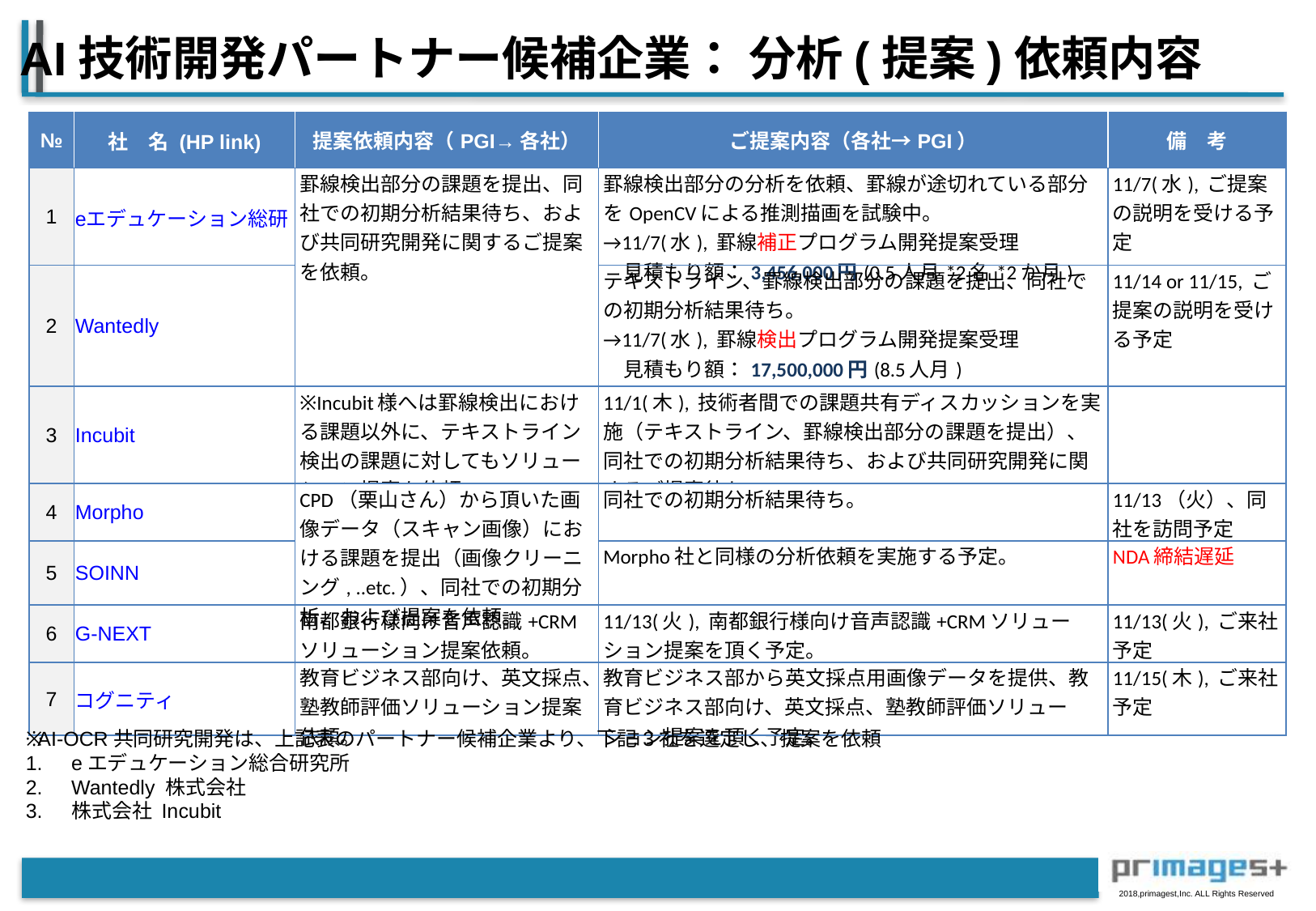

AI技術開発パートナー候補企業： 分析(提案)依頼内容
| № | 社　名 (HP link) | 提案依頼内容（PGI→各社） | ご提案内容（各社→PGI） | 備　考 |
| --- | --- | --- | --- | --- |
| 1 | eエデュケーション総研 | 罫線検出部分の課題を提出、同社での初期分析結果待ち、および共同研究開発に関するご提案を依頼。 | 罫線検出部分の分析を依頼、罫線が途切れている部分をOpenCVによる推測描画を試験中。 →11/7(水), 罫線補正プログラム開発提案受理 　見積もり額：3,456,000円(0.5人月\*2名\*2か月) | 11/7(水), ご提案の説明を受ける予定 |
| 2 | Wantedly |  | テキストライン、罫線検出部分の課題を提出、同社での初期分析結果待ち。 →11/7(水), 罫線検出プログラム開発提案受理 　見積もり額：17,500,000円(8.5人月) | 11/14 or 11/15, ご提案の説明を受ける予定 |
| 3 | Incubit | ※Incubit様へは罫線検出における課題以外に、テキストライン検出の課題に対してもソリューション提案を依頼。 | 11/1(木), 技術者間での課題共有ディスカッションを実施（テキストライン、罫線検出部分の課題を提出）、同社での初期分析結果待ち、および共同研究開発に関するご提案待ち。 |  |
| 4 | Morpho | CPD（栗山さん）から頂いた画像データ（スキャン画像）における課題を提出（画像クリーニング, ..etc.）、同社での初期分析、および提案を依頼。 | 同社での初期分析結果待ち。 | 11/13（火）、同社を訪問予定 |
| 5 | SOINN |  | Morpho社と同様の分析依頼を実施する予定。 | NDA締結遅延 |
| 6 | G-NEXT | 南都銀行様向け音声認識+CRMソリューション提案依頼。 | 11/13(火), 南都銀行様向け音声認識+CRMソリューション提案を頂く予定。 | 11/13(火), ご来社予定 |
| 7 | コグニティ | 教育ビジネス部向け、英文採点、塾教師評価ソリューション提案依頼。 | 教育ビジネス部から英文採点用画像データを提供、教育ビジネス部向け、英文採点、塾教師評価ソリューション提案を頂く予定。 | 11/15(木), ご来社予定 |
※AI-OCR共同研究開発は、上記表のパートナー候補企業より、下記3社を選定し、提案を依頼
eエデュケーション総合研究所
Wantedly 株式会社
株式会社 Incubit